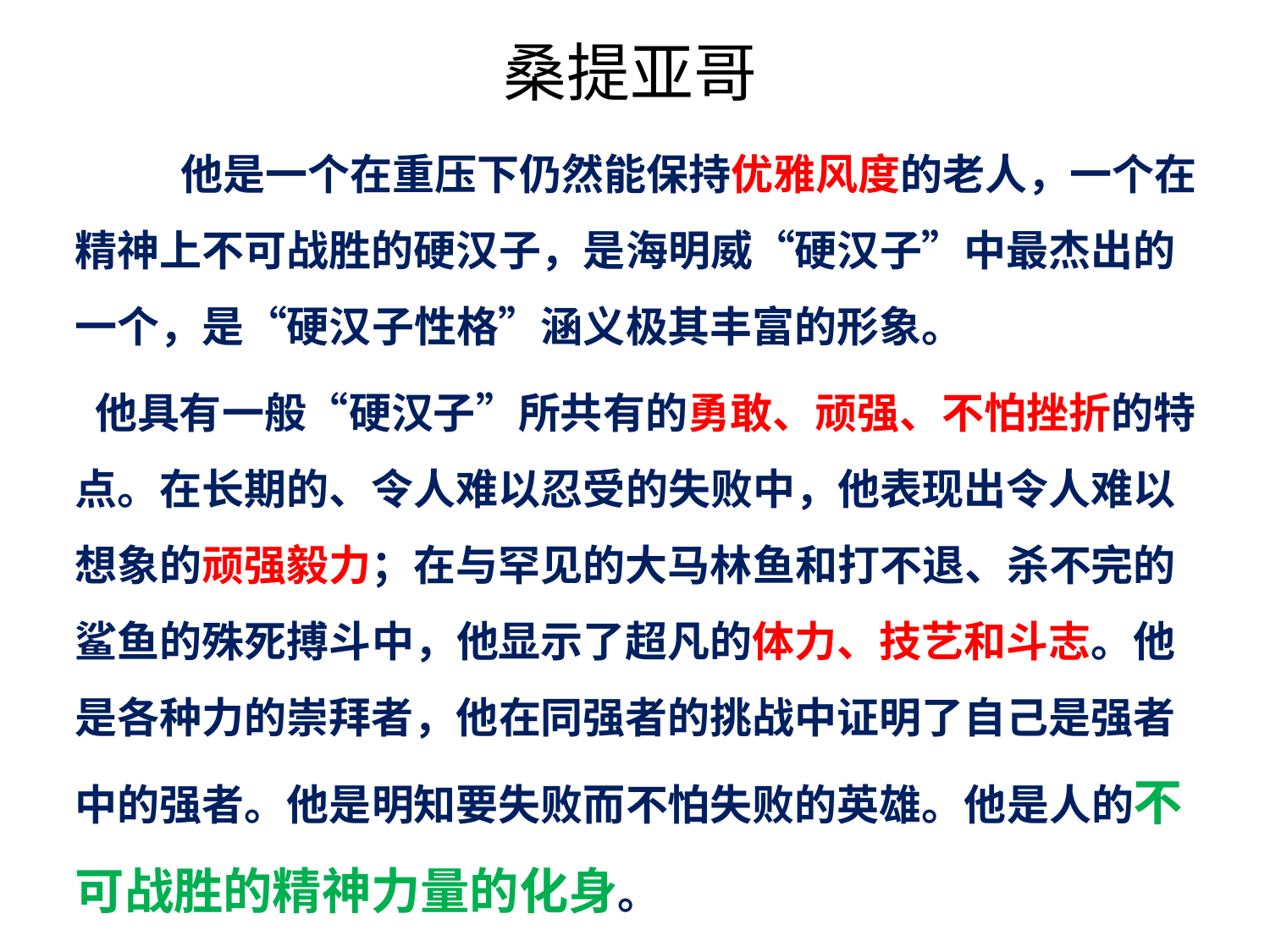

# 桑提亚哥
               他是一个在重压下仍然能保持优雅风度的老人，一个在精神上不可战胜的硬汉子，是海明威“硬汉子”中最杰出的一个，是“硬汉子性格”涵义极其丰富的形象。
      他具有一般“硬汉子”所共有的勇敢、顽强、不怕挫折的特点。在长期的、令人难以忍受的失败中，他表现出令人难以想象的顽强毅力；在与罕见的大马林鱼和打不退、杀不完的鲨鱼的殊死搏斗中，他显示了超凡的体力、技艺和斗志。他是各种力的崇拜者，他在同强者的挑战中证明了自己是强者中的强者。他是明知要失败而不怕失败的英雄。他是人的不可战胜的精神力量的化身。